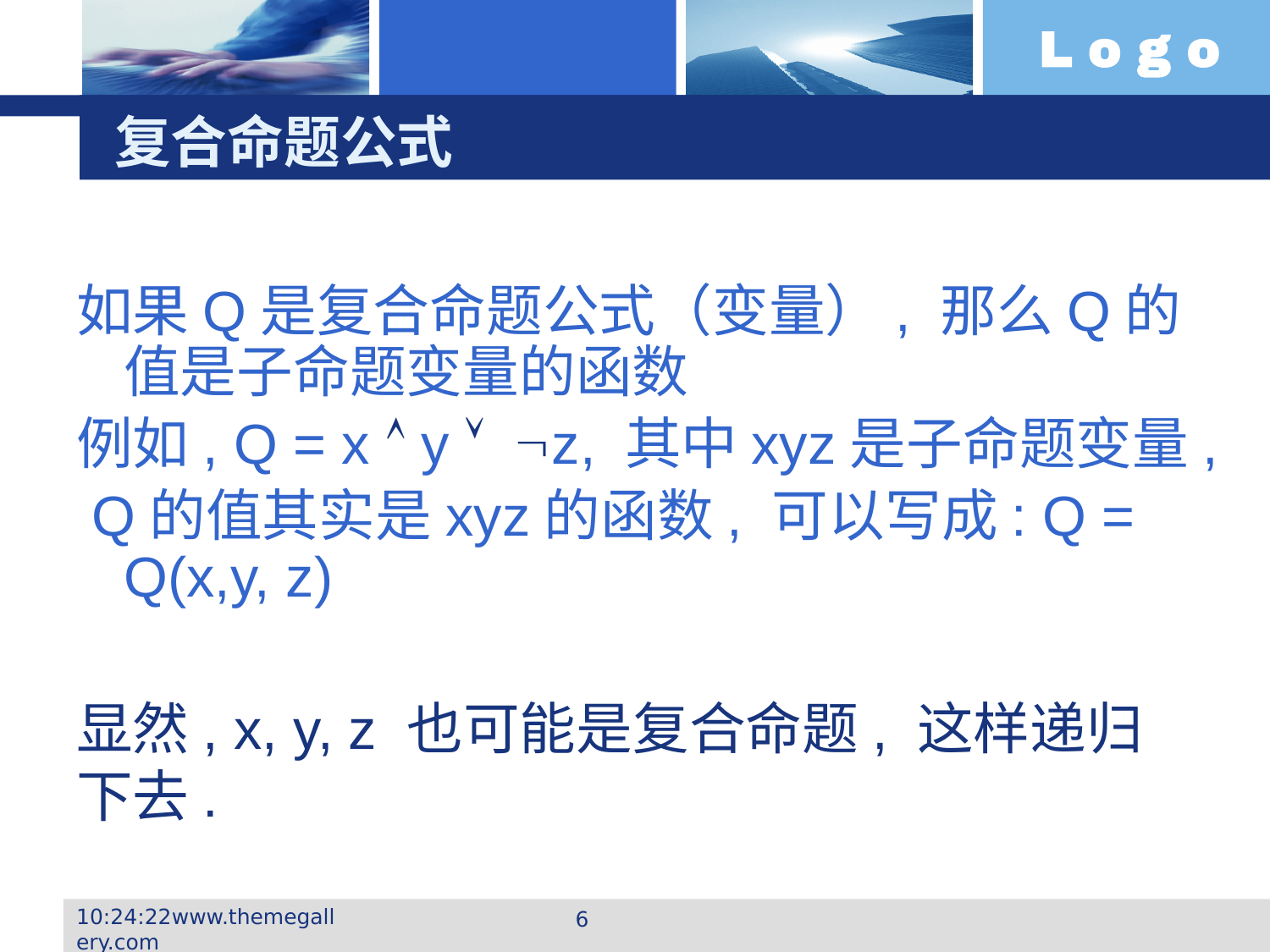

# 复合命题公式

如果Q是复合命题公式（变量）, 那么Q的值是子命题变量的函数
例如, Q = x ∧ y ∨  ¬z, 其中xyz是子命题变量,
 Q的值其实是xyz的函数, 可以写成: Q = Q(x,y, z)

显然, x, y, z 也可能是复合命题, 这样递归下去.
10:24:22www.themegallery.com
6